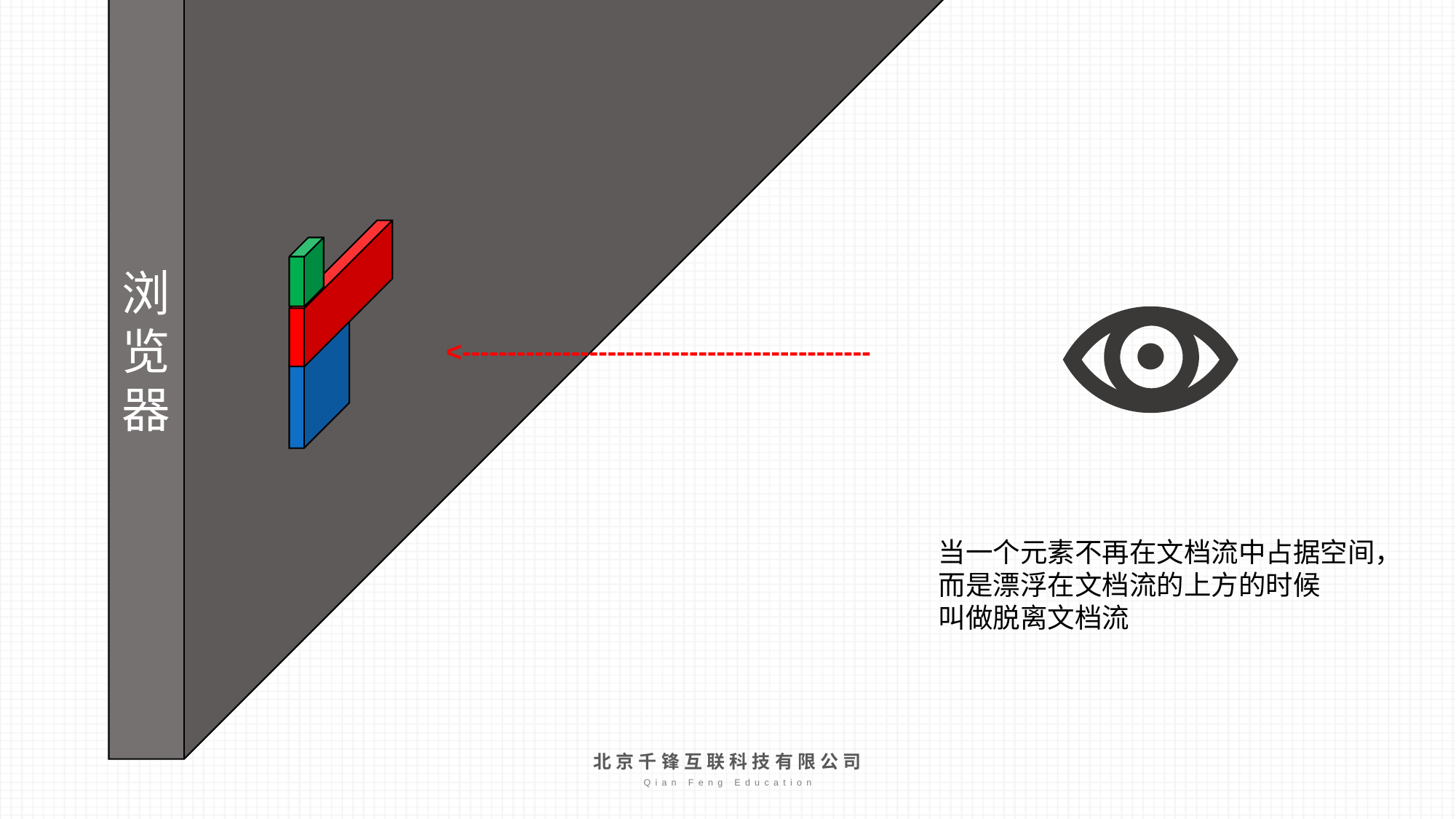

浏览器

<---------------------------------------------
当一个元素不再在文档流中占据空间，
而是漂浮在文档流的上方的时候
叫做脱离文档流
北京千锋互联科技有限公司
Qian Feng Education